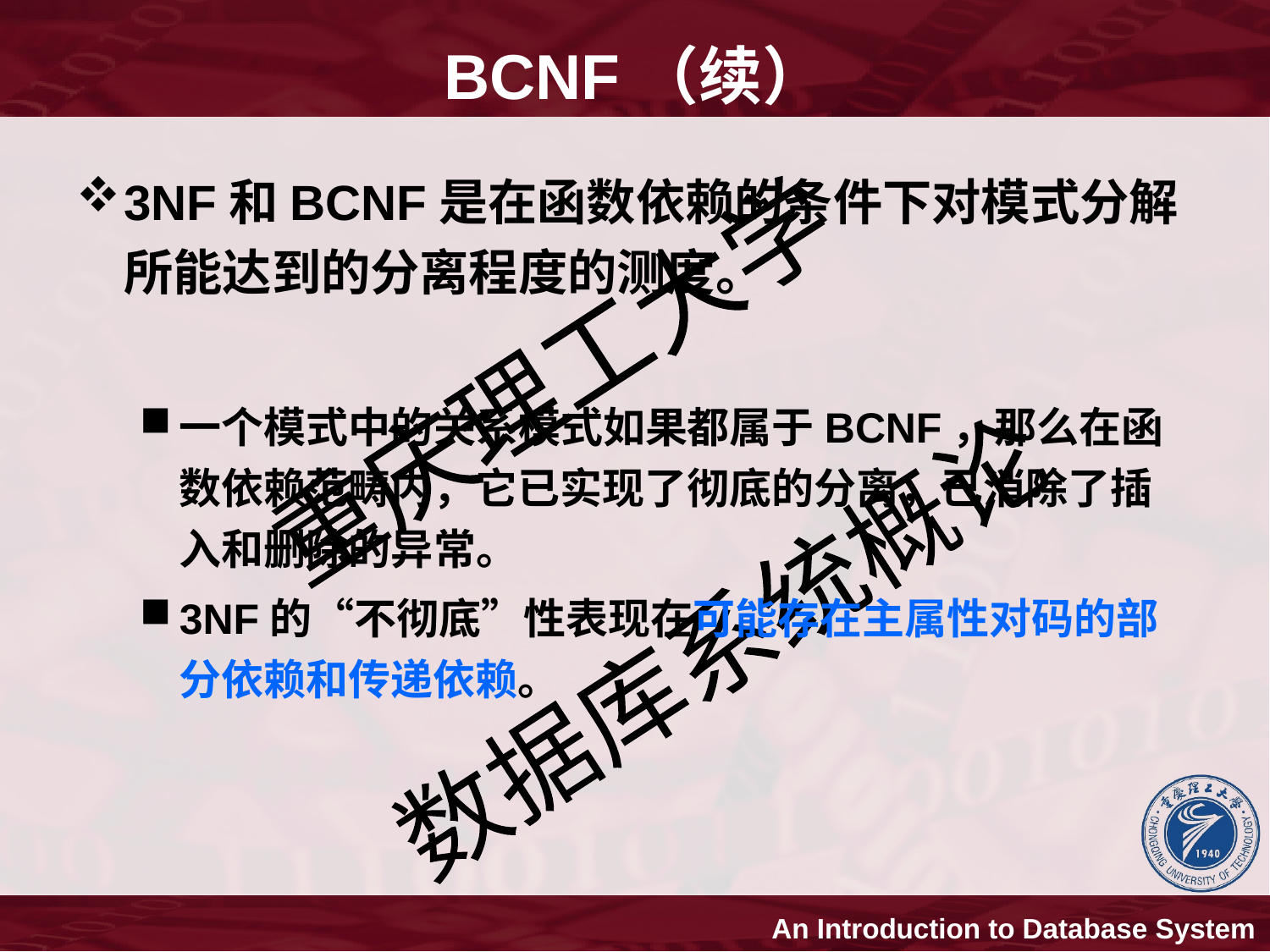

# BCNF（续）
3NF和BCNF是在函数依赖的条件下对模式分解所能达到的分离程度的测度。

一个模式中的关系模式如果都属于BCNF，那么在函数依赖范畴内，它已实现了彻底的分离，已消除了插入和删除的异常。
3NF的“不彻底”性表现在可能存在主属性对码的部分依赖和传递依赖。